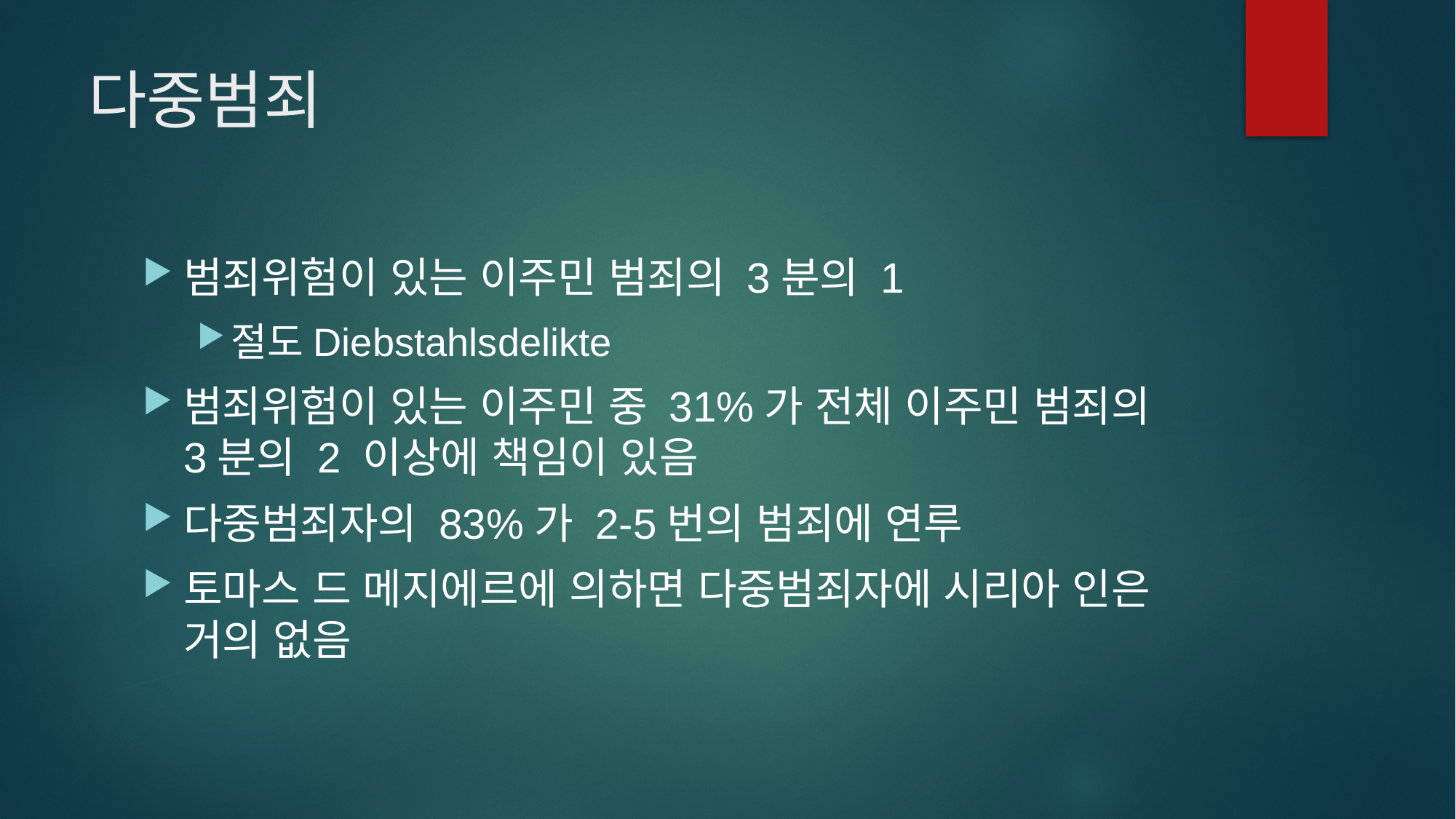

# 다중범죄
범죄위험이 있는 이주민 범죄의 3분의 1
절도Diebstahlsdelikte
범죄위험이 있는 이주민 중 31%가 전체 이주민 범죄의 3분의 2 이상에 책임이 있음
다중범죄자의 83%가 2-5번의 범죄에 연루
토마스 드 메지에르에 의하면 다중범죄자에 시리아 인은 거의 없음